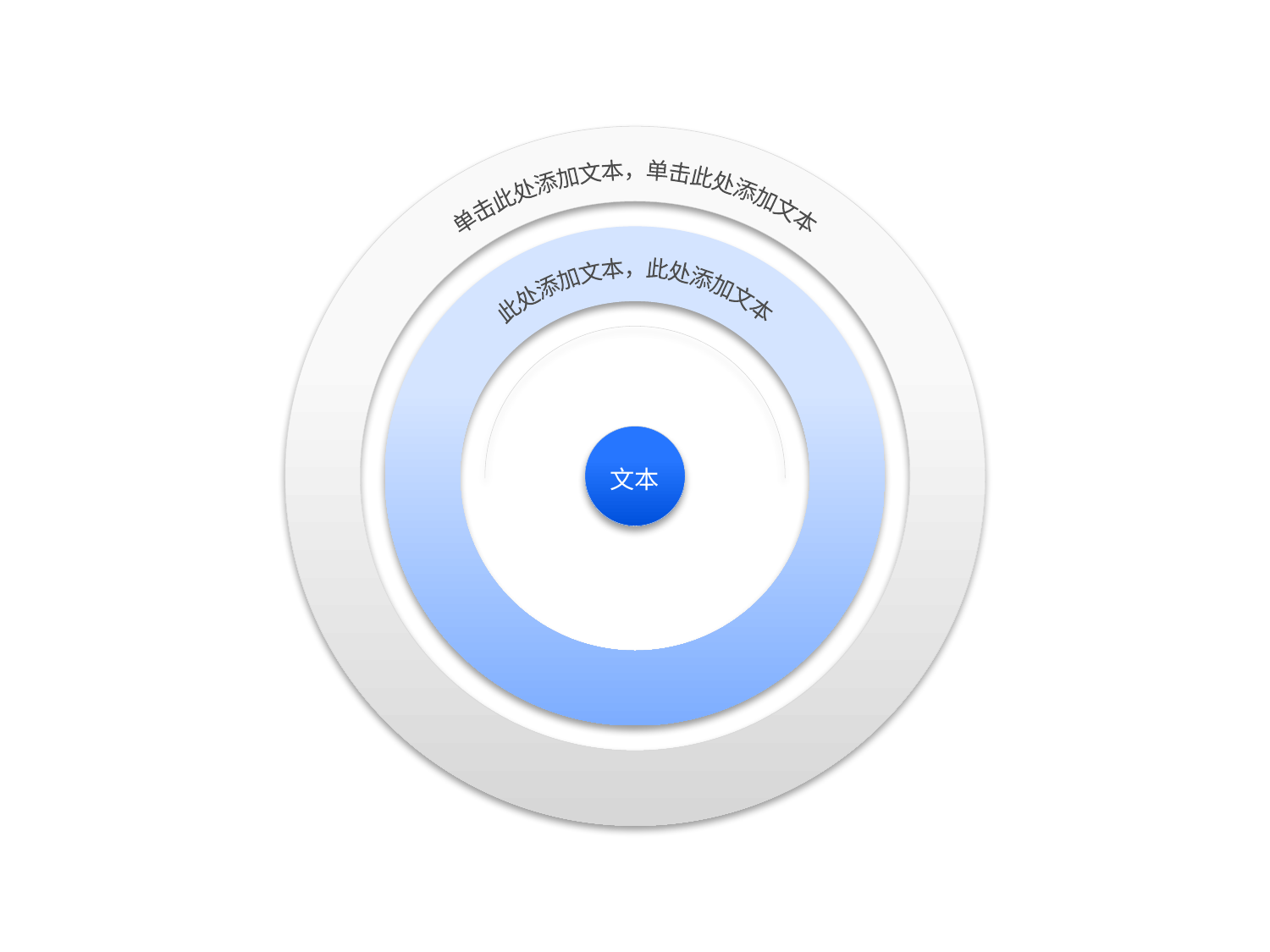

单击此处添加文本，单击此处添加文本

此处添加文本，此处添加文本

单击此处添加文本
文本